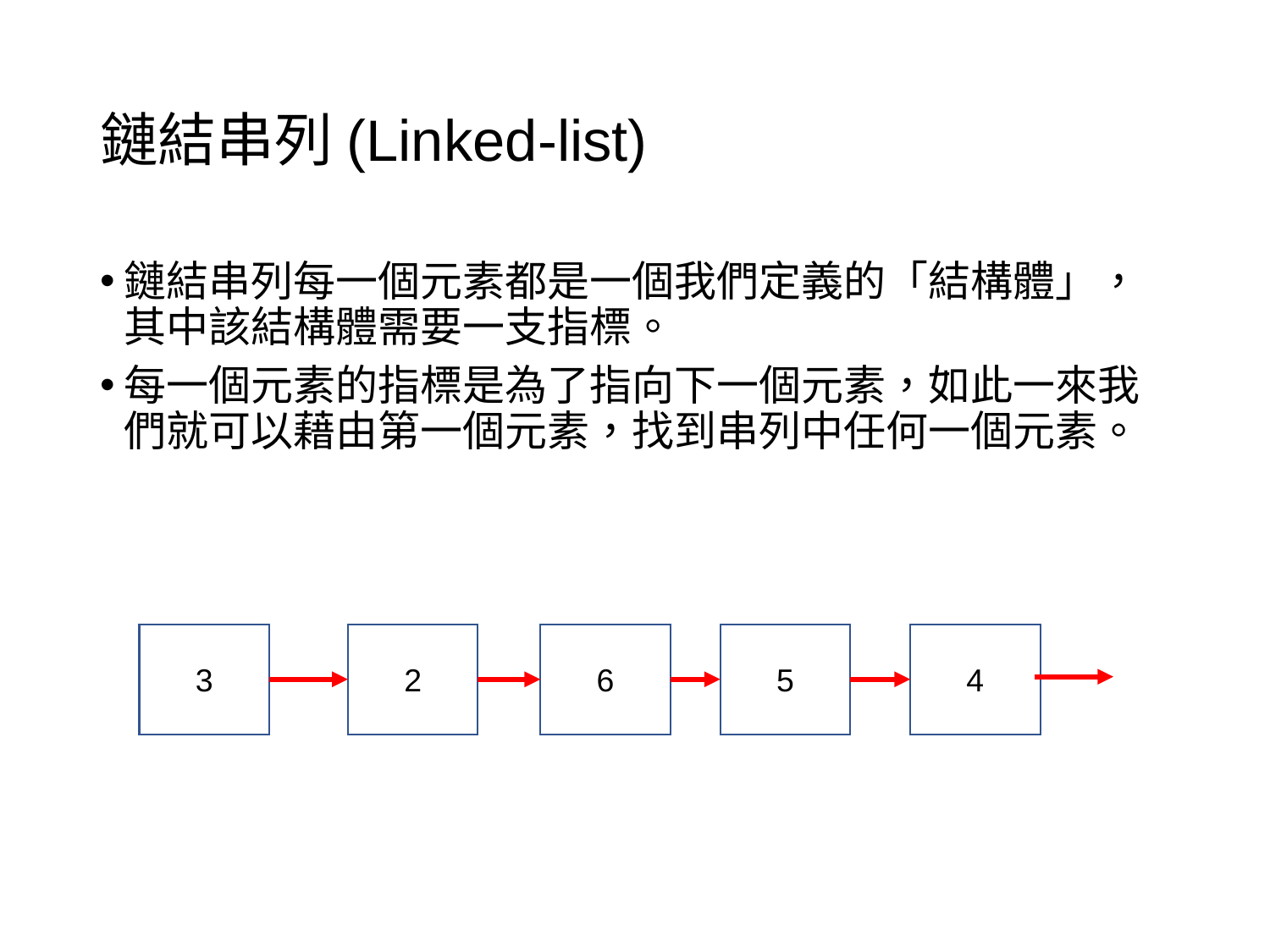

# 鏈結串列(Linked-list)
鏈結串列每一個元素都是一個我們定義的「結構體」，其中該結構體需要一支指標。
每一個元素的指標是為了指向下一個元素，如此一來我們就可以藉由第一個元素，找到串列中任何一個元素。
3
2
6
5
4